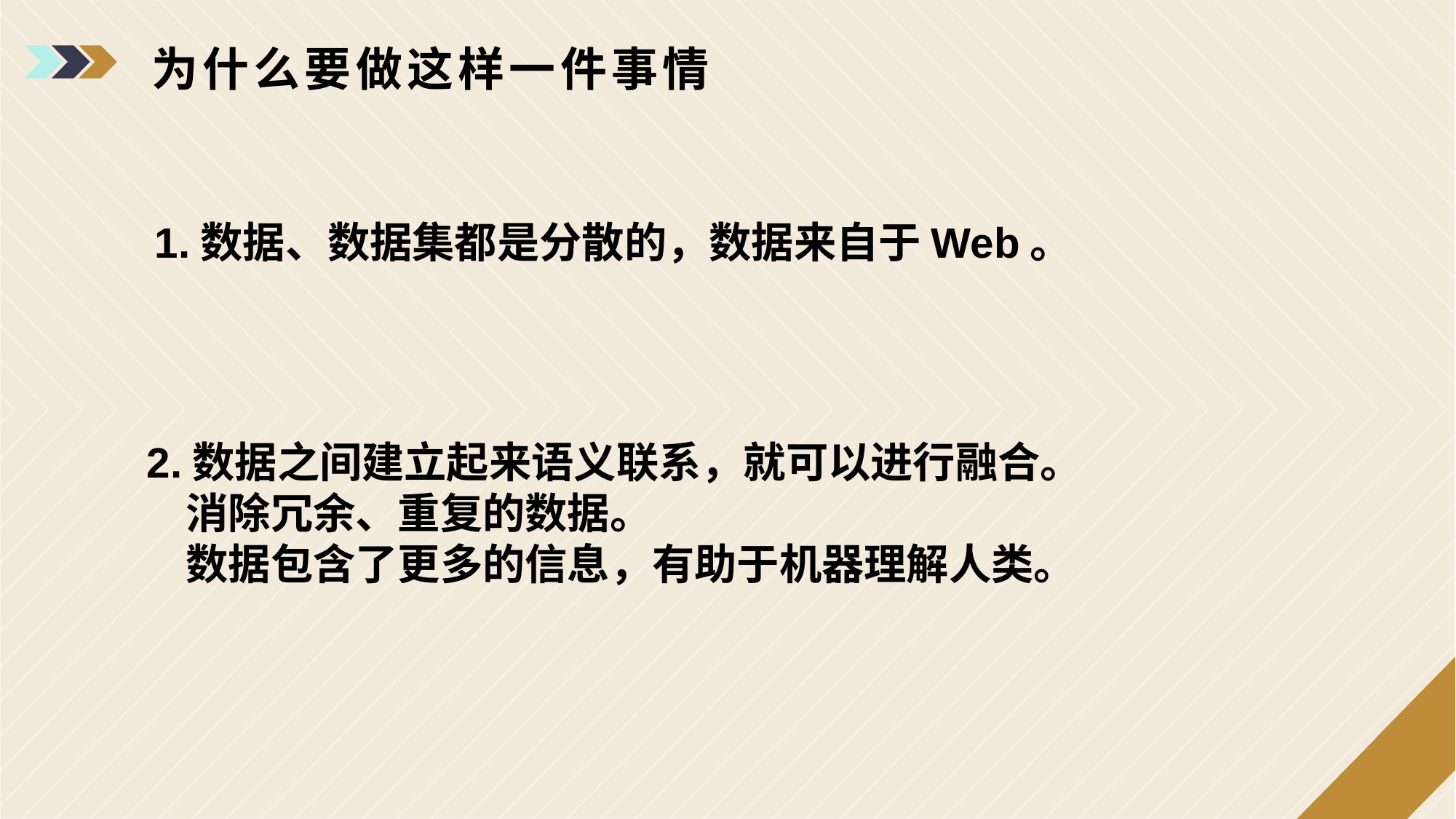

为什么要做这样一件事情
1.数据、数据集都是分散的，数据来自于Web。
2.数据之间建立起来语义联系，就可以进行融合。
   消除冗余、重复的数据。
   数据包含了更多的信息，有助于机器理解人类。